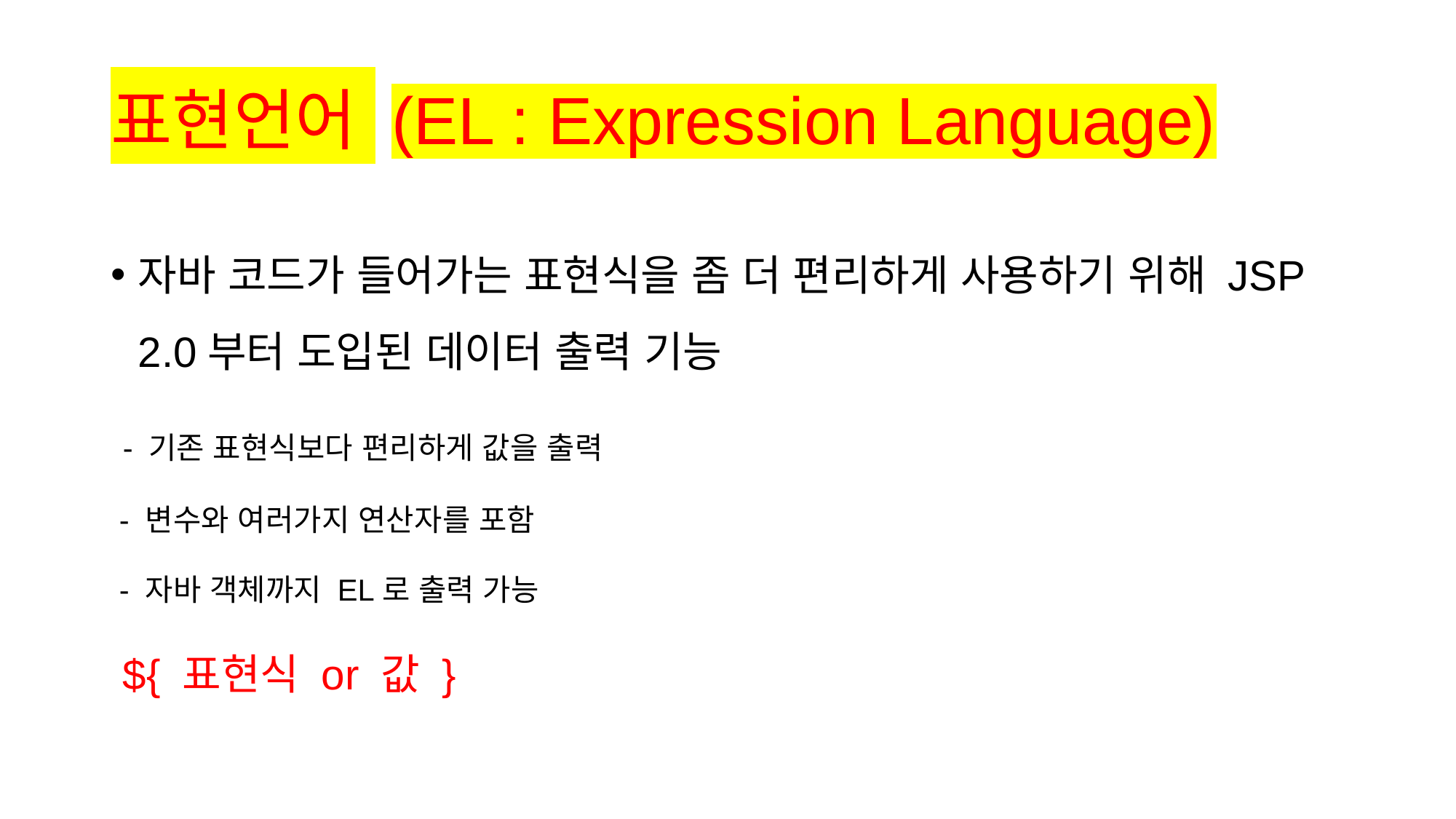

# 표현언어 (EL : Expression Language)
자바 코드가 들어가는 표현식을 좀 더 편리하게 사용하기 위해 JSP 2.0부터 도입된 데이터 출력 기능
 - 기존 표현식보다 편리하게 값을 출력
 - 변수와 여러가지 연산자를 포함
 - 자바 객체까지 EL로 출력 가능
 ${ 표현식 or 값 }